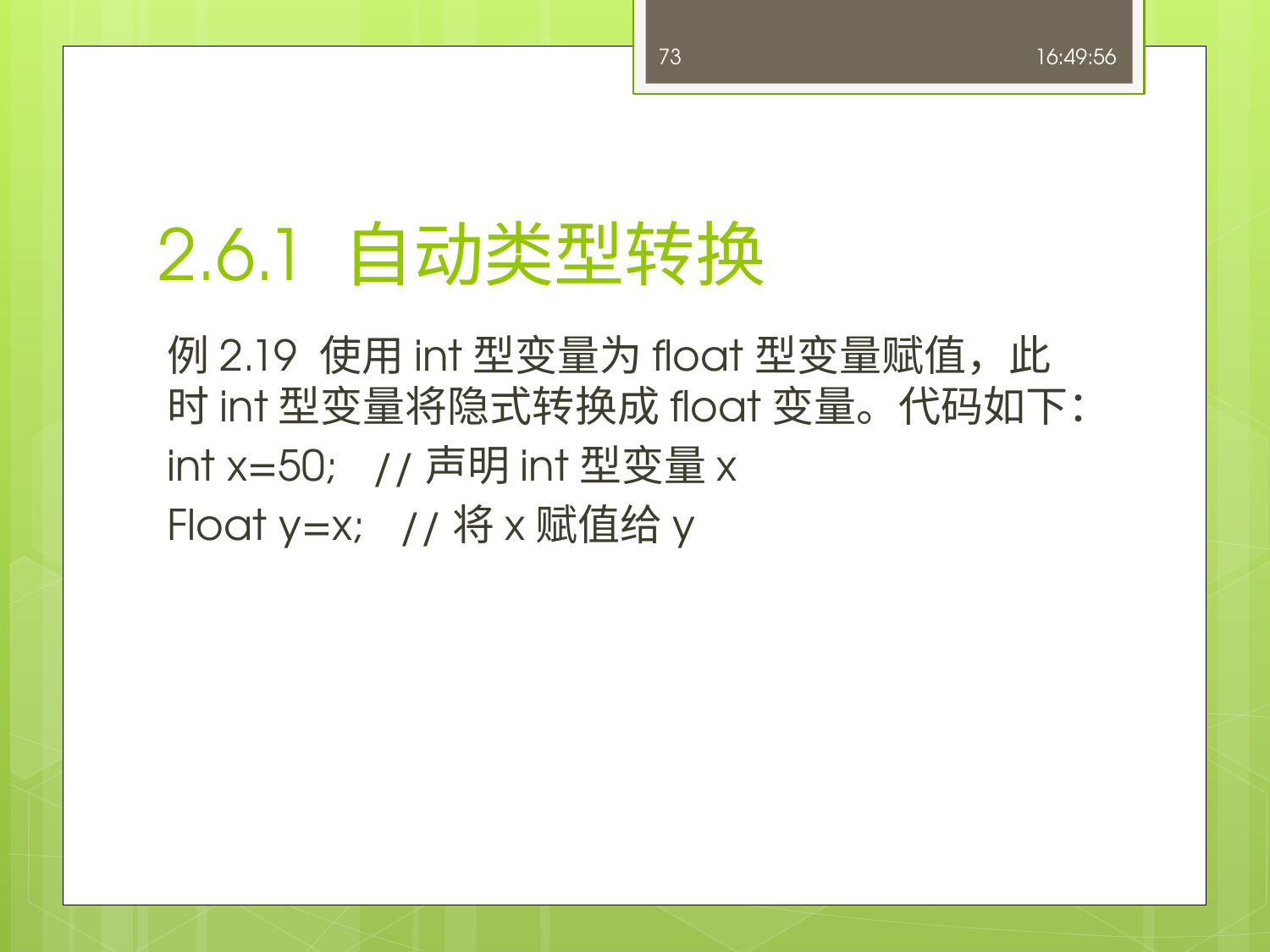

73
16:49:56
# 2.6.1 自动类型转换
例2.19 使用int型变量为float型变量赋值，此时int型变量将隐式转换成float变量。代码如下：
int x=50;   //声明int型变量x
Float y=x;   //将x赋值给y